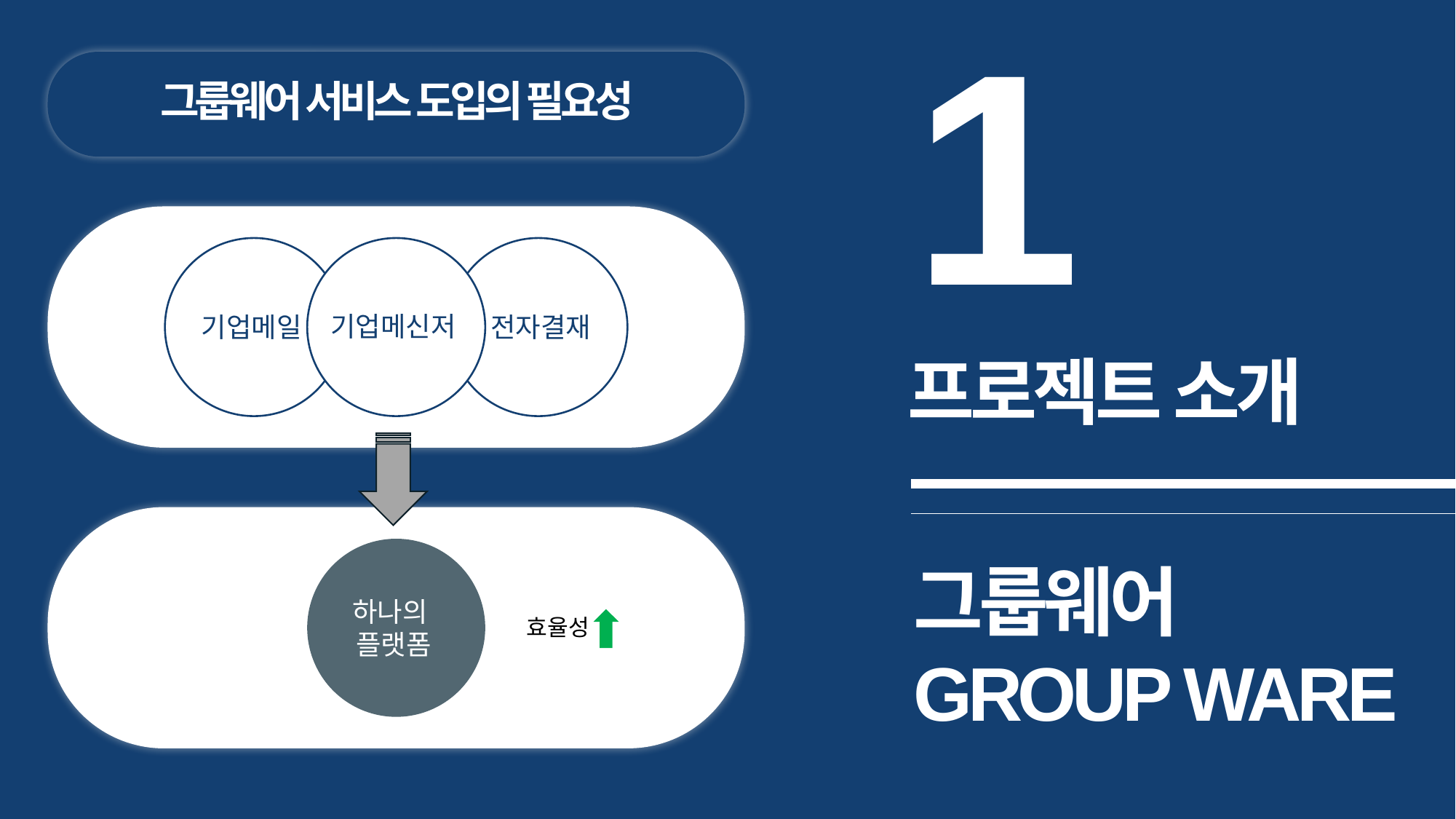

1
프로젝트 소개

그룹웨어 서비스 도입의 필요성

기업메신저
기업메일
전자결재

하나의
플랫폼
그룹웨어
GROUP WARE
효율성